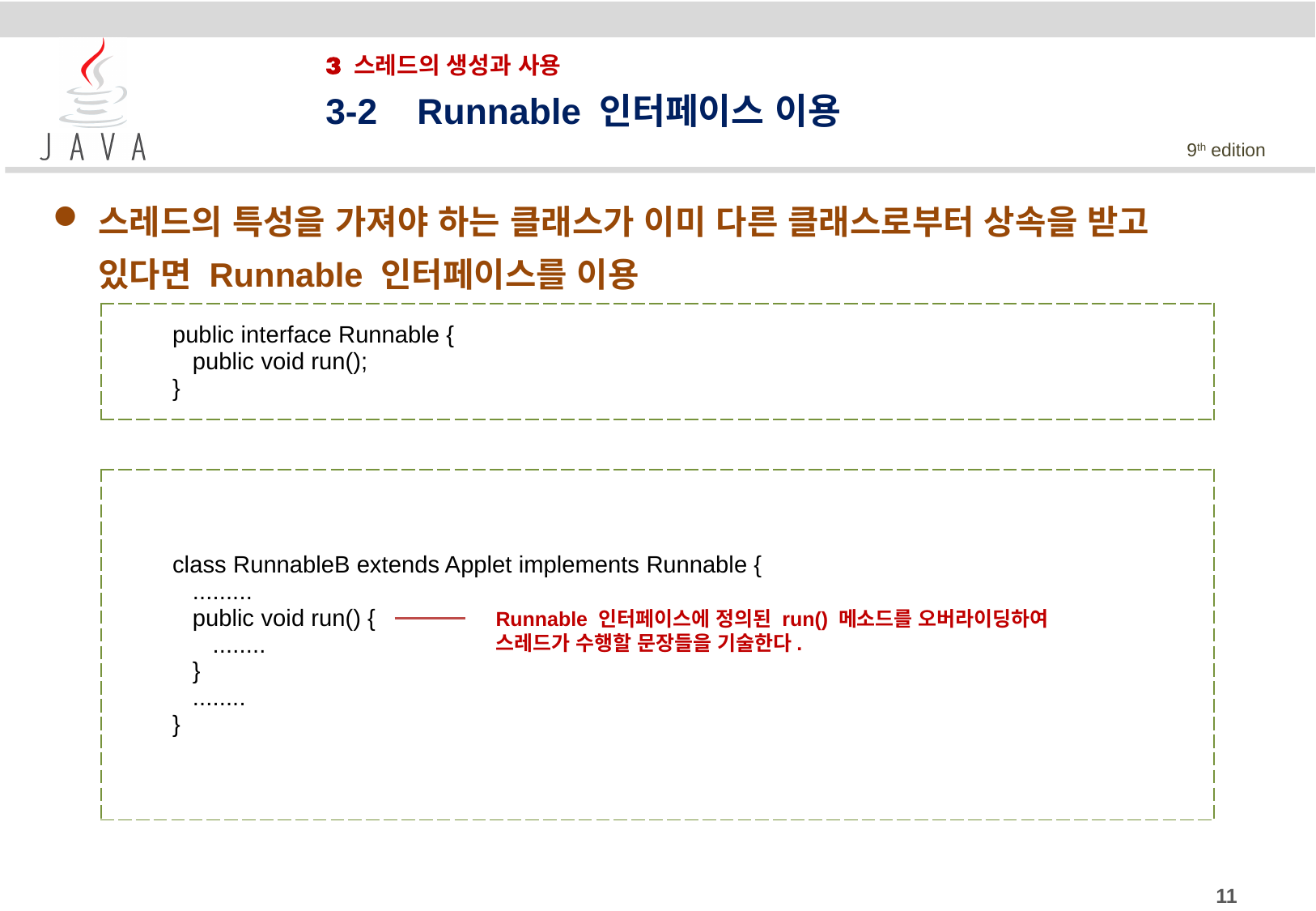

# 3 스레드의 생성과 사용
3-2    Runnable 인터페이스 이용
스레드의 특성을 가져야 하는 클래스가 이미 다른 클래스로부터 상속을 받고 있다면 Runnable 인터페이스를 이용
| public interface Runnable { public void run(); } |
| --- |
| class RunnableB extends Applet implements Runnable { ......... public void run() { ........ } ........ } |
| --- |
Runnable 인터페이스에 정의된 run() 메소드를 오버라이딩하여
스레드가 수행할 문장들을 기술한다.
11